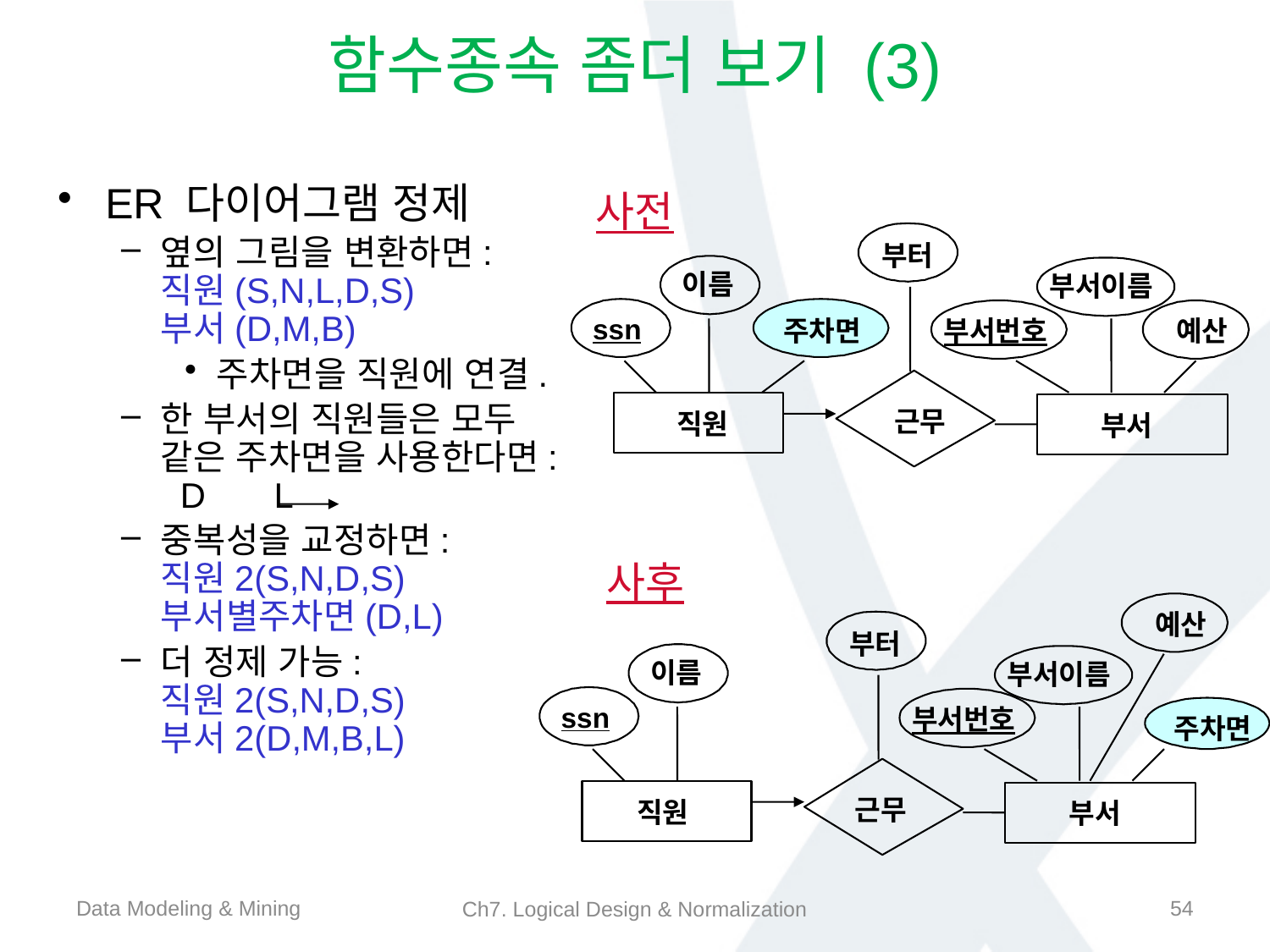

# 함수종속 좀더 보기 (3)
ER 다이어그램 정제
옆의 그림을 변환하면:
직원(S,N,L,D,S)
부서(D,M,B)
주차면을 직원에 연결.
한 부서의 직원들은 모두 같은 주차면을 사용한다면:   D       L
중복성을 교정하면:
직원2(S,N,D,S)
부서별주차면(D,L)
더 정제 가능:
직원2(S,N,D,S)
부서2(D,M,B,L)

사전

부터

이름
부서이름

ssn
주차면
부서번호
   예산

     근무
      직원
       부서

사후

   예산

부터

이름
부서이름

ssn
부서번호

주차면

    근무
     직원
       부서

Data Modeling & Mining
54
Ch7. Logical Design & Normalization